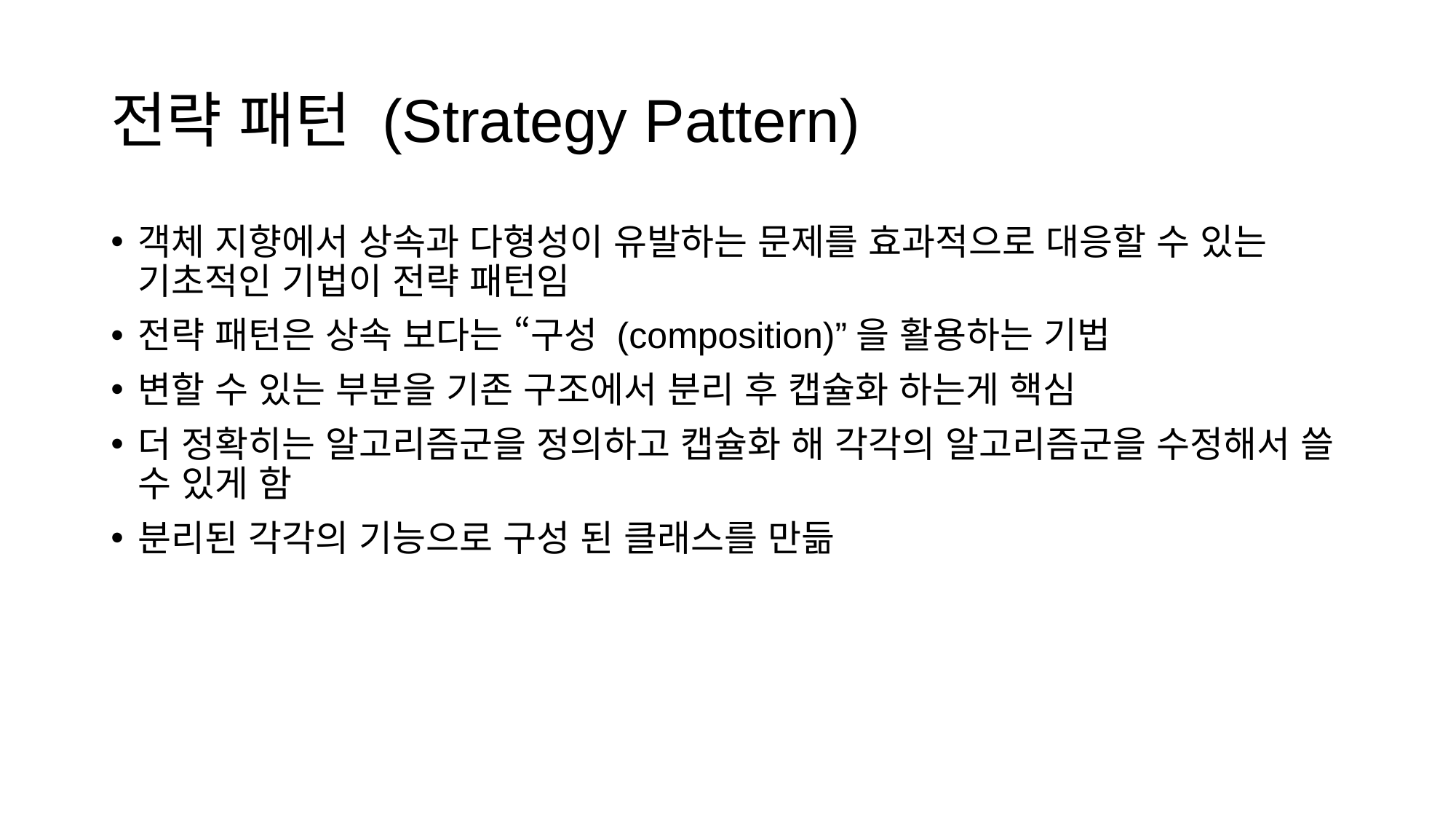

# 전략 패턴 (Strategy Pattern)
객체 지향에서 상속과 다형성이 유발하는 문제를 효과적으로 대응할 수 있는 기초적인 기법이 전략 패턴임
전략 패턴은 상속 보다는 “구성 (composition)”을 활용하는 기법
변할 수 있는 부분을 기존 구조에서 분리 후 캡슐화 하는게 핵심
더 정확히는 알고리즘군을 정의하고 캡슐화 해 각각의 알고리즘군을 수정해서 쓸 수 있게 함
분리된 각각의 기능으로 구성 된 클래스를 만듦